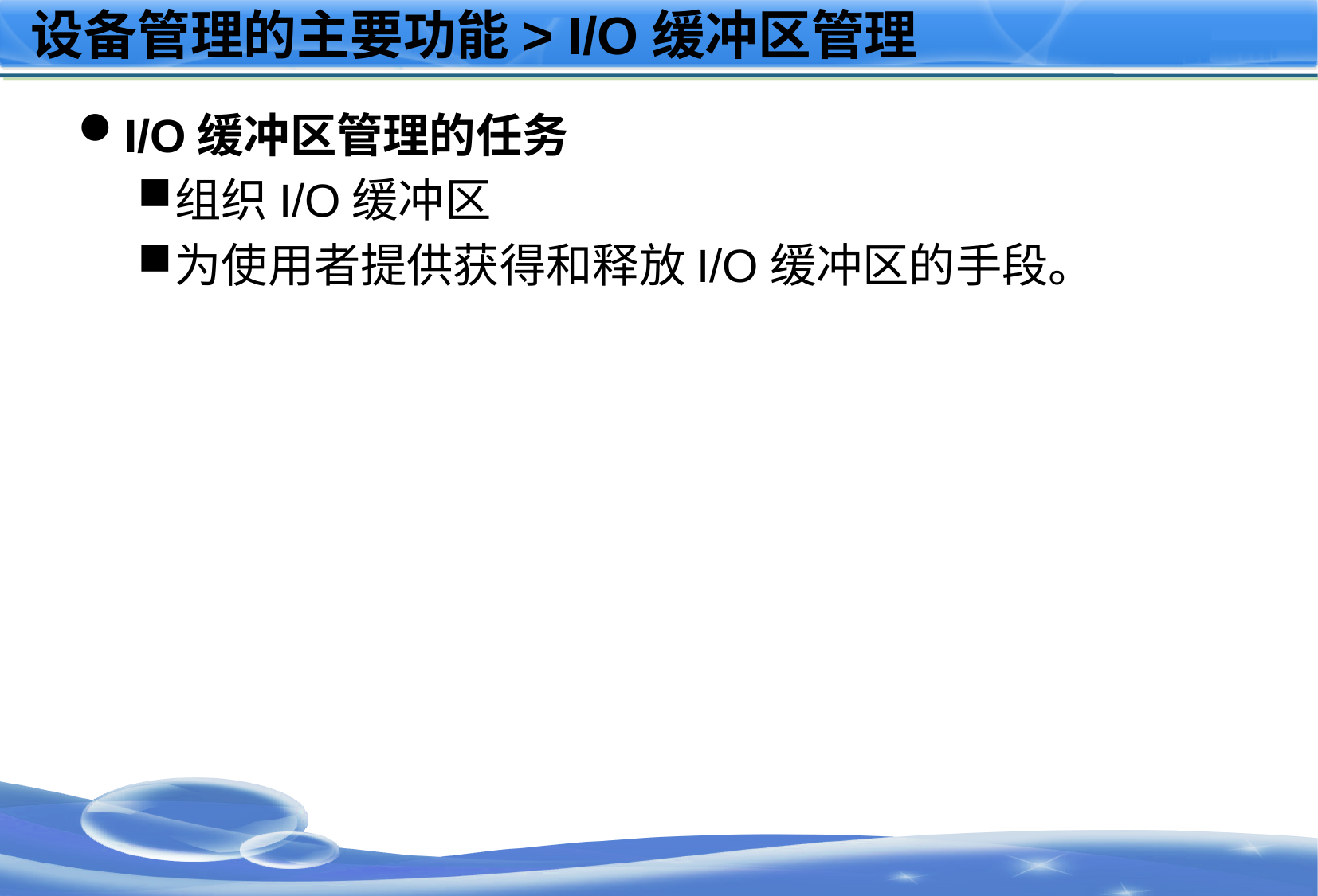

# 设备管理的主要功能> I/O缓冲区管理
I/O缓冲区管理的任务
组织I/O缓冲区
为使用者提供获得和释放I/O缓冲区的手段。